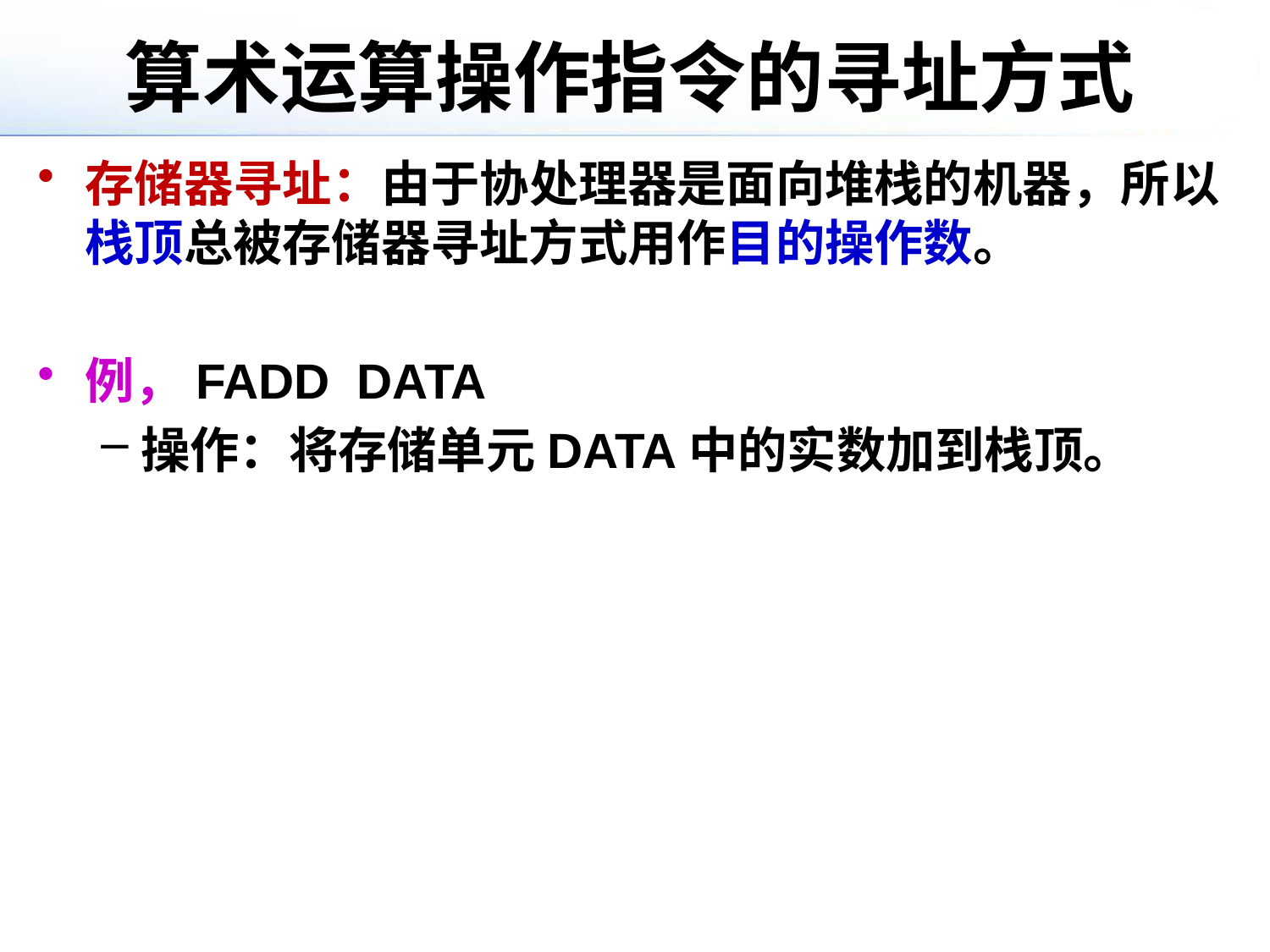

# 算术运算操作指令的寻址方式
存储器寻址：由于协处理器是面向堆栈的机器，所以栈顶总被存储器寻址方式用作目的操作数。

例，FADD  DATA
操作：将存储单元DATA中的实数加到栈顶。